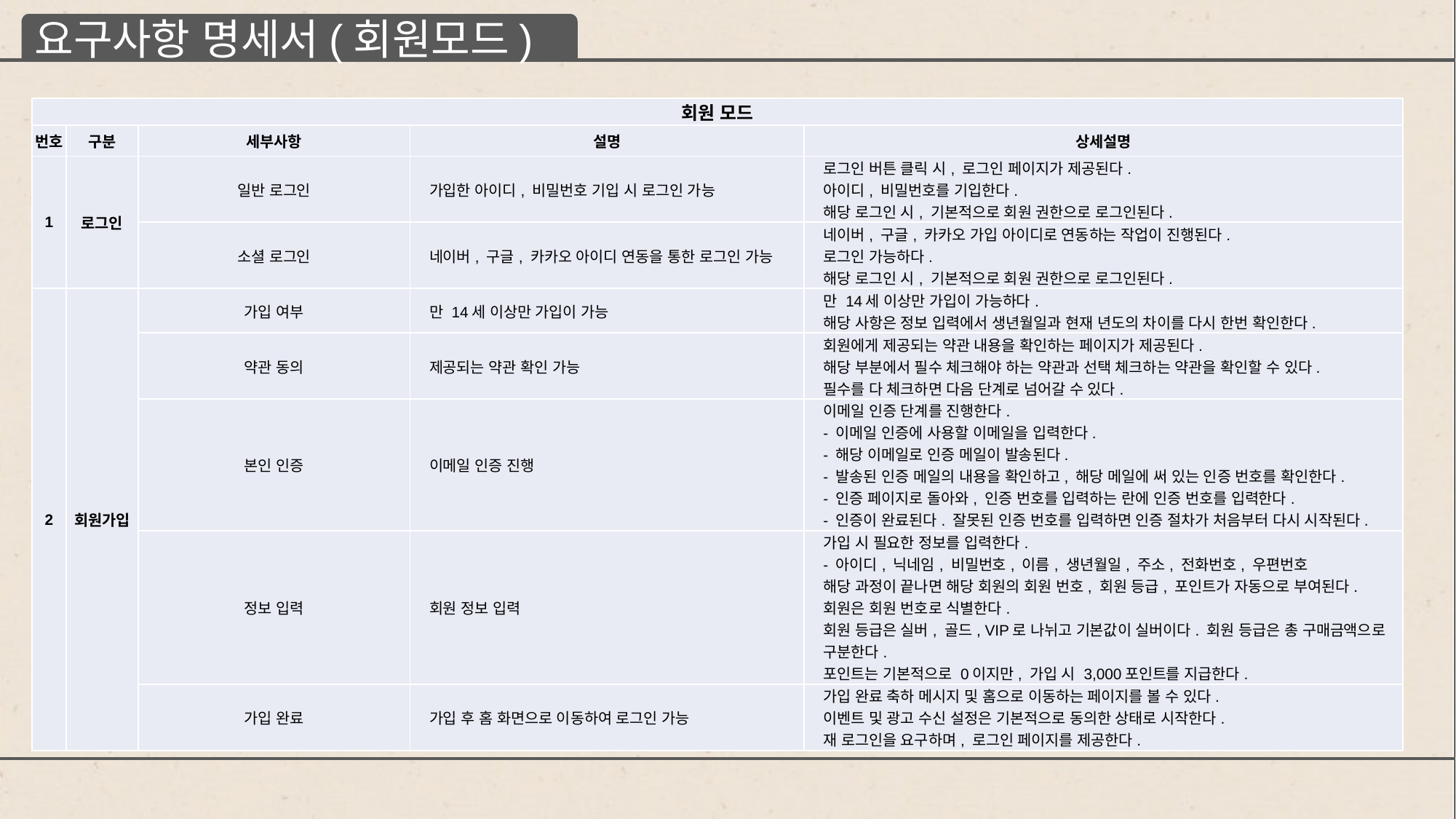

요구사항 명세서(회원모드)
| 회원 모드 |  |  |  |  |
| --- | --- | --- | --- | --- |
| 번호 | 구분 | 세부사항 | 설명 | 상세설명 |
| 1 | 로그인 | 일반 로그인 | 가입한 아이디, 비밀번호 기입 시 로그인 가능 | 로그인 버튼 클릭 시, 로그인 페이지가 제공된다. 아이디, 비밀번호를 기입한다. 해당 로그인 시, 기본적으로 회원 권한으로 로그인된다. |
|  |  | 소셜 로그인 | 네이버, 구글, 카카오 아이디 연동을 통한 로그인 가능 | 네이버, 구글, 카카오 가입 아이디로 연동하는 작업이 진행된다. 로그인 가능하다. 해당 로그인 시, 기본적으로 회원 권한으로 로그인된다. |
| 2 | 회원가입 | 가입 여부 | 만 14세 이상만 가입이 가능 | 만 14세 이상만 가입이 가능하다. 해당 사항은 정보 입력에서 생년월일과 현재 년도의 차이를 다시 한번 확인한다. |
|  |  | 약관 동의 | 제공되는 약관 확인 가능 | 회원에게 제공되는 약관 내용을 확인하는 페이지가 제공된다. 해당 부분에서 필수 체크해야 하는 약관과 선택 체크하는 약관을 확인할 수 있다. 필수를 다 체크하면 다음 단계로 넘어갈 수 있다. |
|  |  | 본인 인증 | 이메일 인증 진행 | 이메일 인증 단계를 진행한다. - 이메일 인증에 사용할 이메일을 입력한다. - 해당 이메일로 인증 메일이 발송된다. - 발송된 인증 메일의 내용을 확인하고, 해당 메일에 써 있는 인증 번호를 확인한다. - 인증 페이지로 돌아와, 인증 번호를 입력하는 란에 인증 번호를 입력한다. - 인증이 완료된다. 잘못된 인증 번호를 입력하면 인증 절차가 처음부터 다시 시작된다. |
|  |  | 정보 입력 | 회원 정보 입력 | 가입 시 필요한 정보를 입력한다. - 아이디, 닉네임, 비밀번호, 이름, 생년월일, 주소, 전화번호, 우편번호 해당 과정이 끝나면 해당 회원의 회원 번호, 회원 등급, 포인트가 자동으로 부여된다. 회원은 회원 번호로 식별한다. 회원 등급은 실버, 골드, VIP로 나뉘고 기본값이 실버이다. 회원 등급은 총 구매금액으로 구분한다. 포인트는 기본적으로 0이지만, 가입 시 3,000포인트를 지급한다. |
|  |  | 가입 완료 | 가입 후 홈 화면으로 이동하여 로그인 가능 | 가입 완료 축하 메시지 및 홈으로 이동하는 페이지를 볼 수 있다. 이벤트 및 광고 수신 설정은 기본적으로 동의한 상태로 시작한다. 재 로그인을 요구하며, 로그인 페이지를 제공한다. |